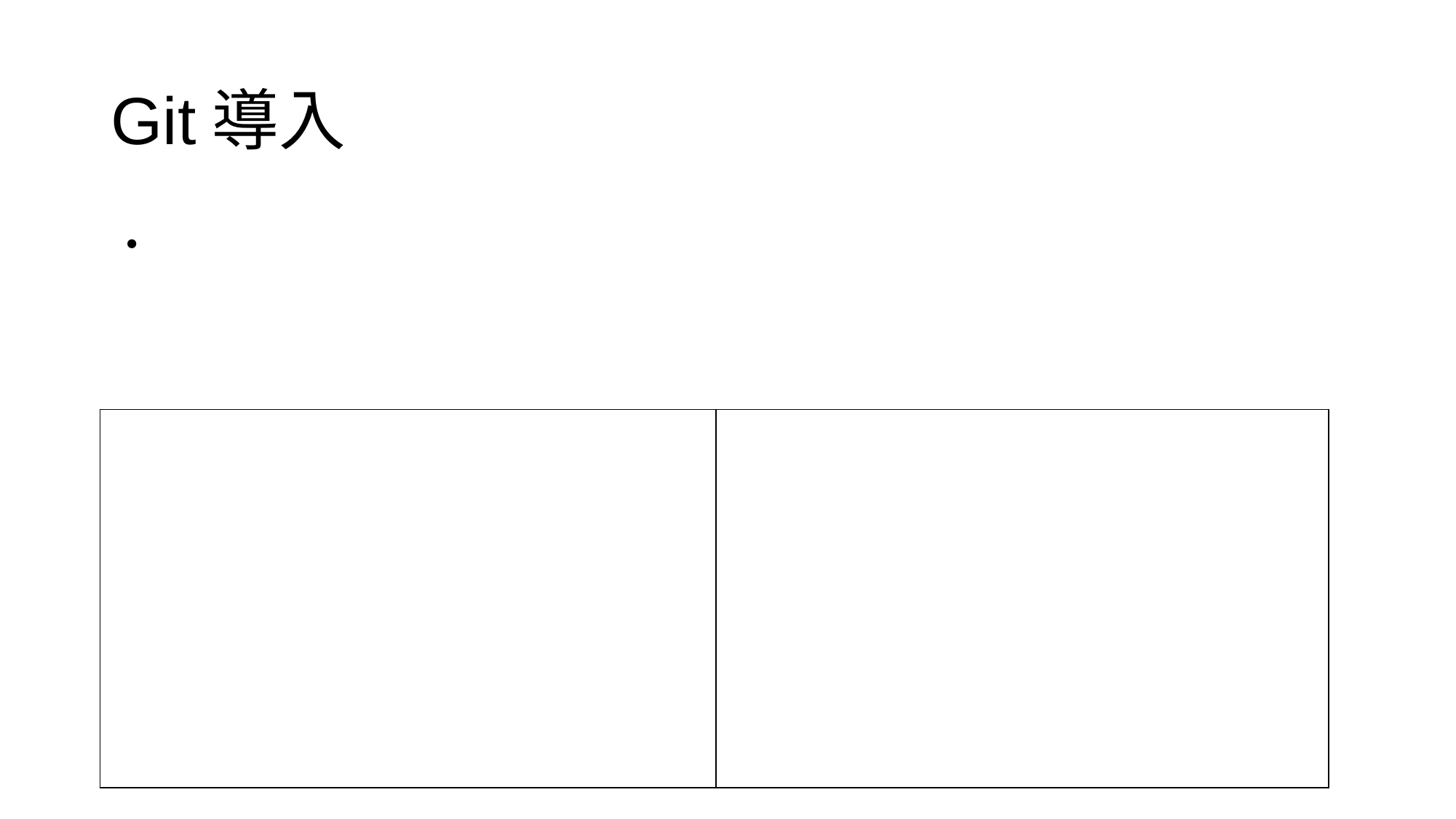

# Git導入
・
|  |  |
| --- | --- |